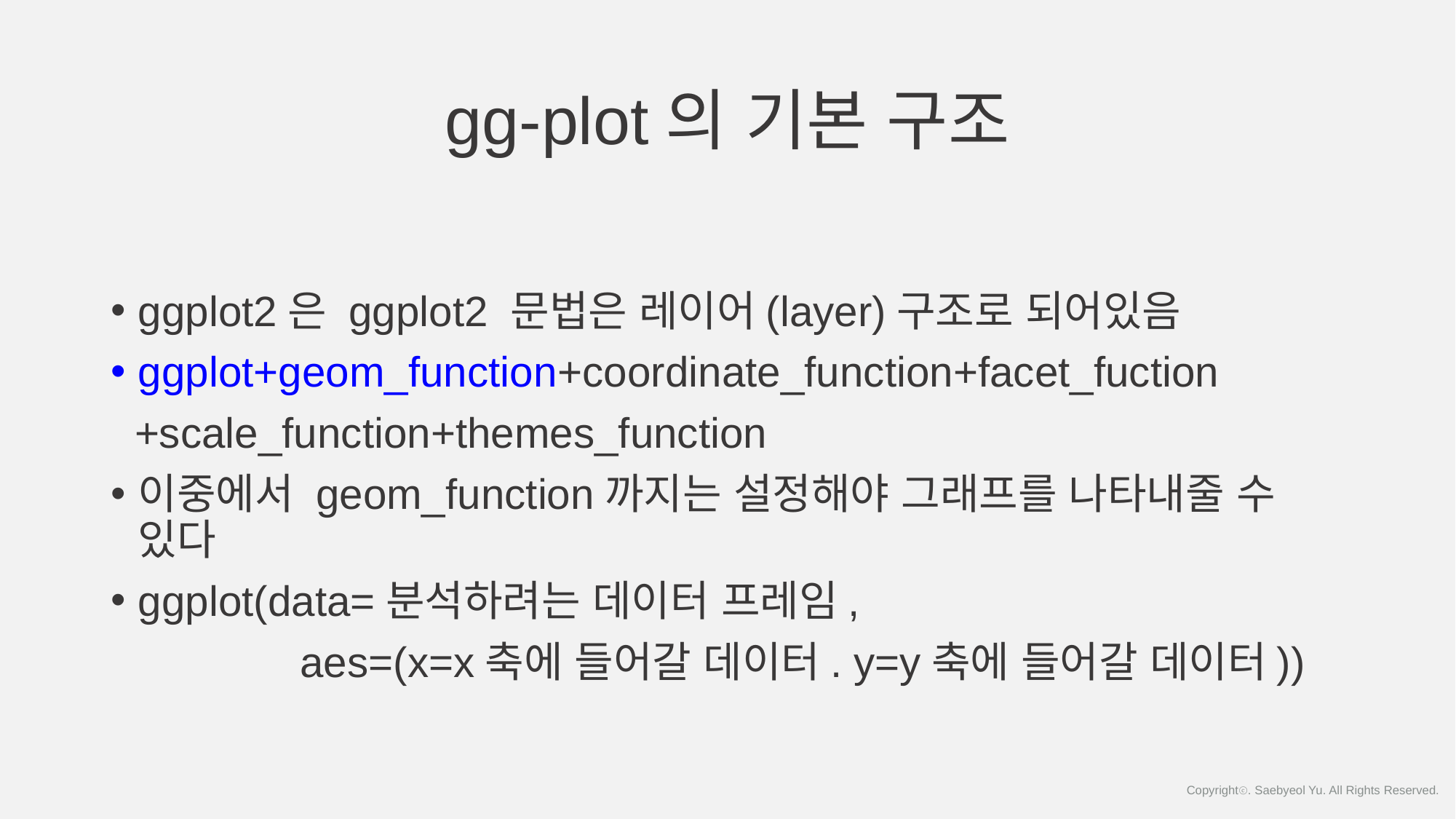

# gg-plot의 기본 구조

ggplot2은 ggplot2 문법은 레이어(layer)구조로 되어있음
ggplot+geom_function+coordinate_function+facet_fuction
  +scale_function+themes_function
이중에서 geom_function까지는 설정해야 그래프를 나타내줄 수 있다
ggplot(data=분석하려는 데이터 프레임,
                aes=(x=x축에 들어갈 데이터. y=y축에 들어갈 데이터))